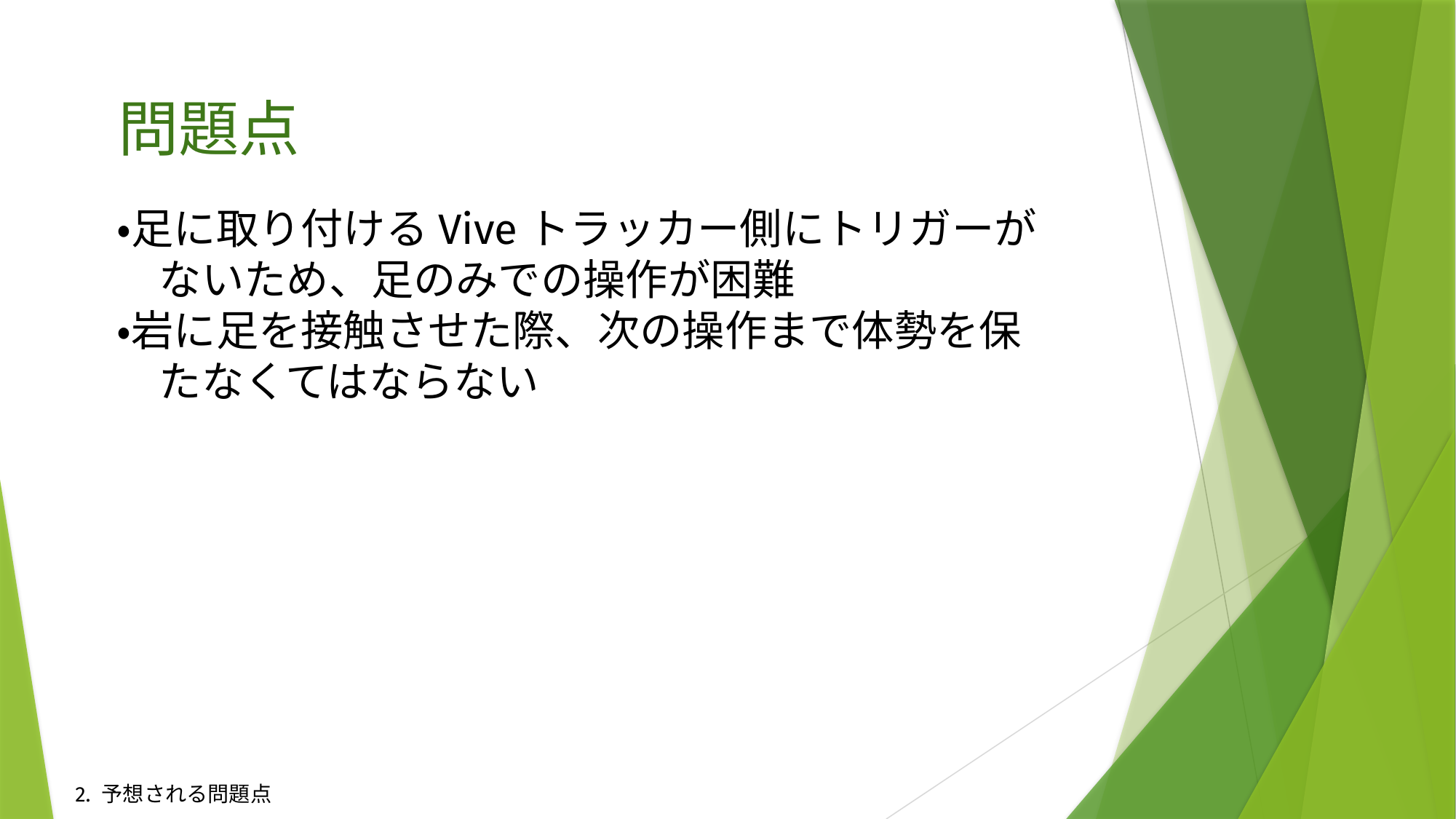

問題点
・足に取り付けるViveトラッカー側にトリガーが
　ないため、足のみでの操作が困難
・岩に足を接触させた際、次の操作まで体勢を保
　たなくてはならない

2. 予想される問題点